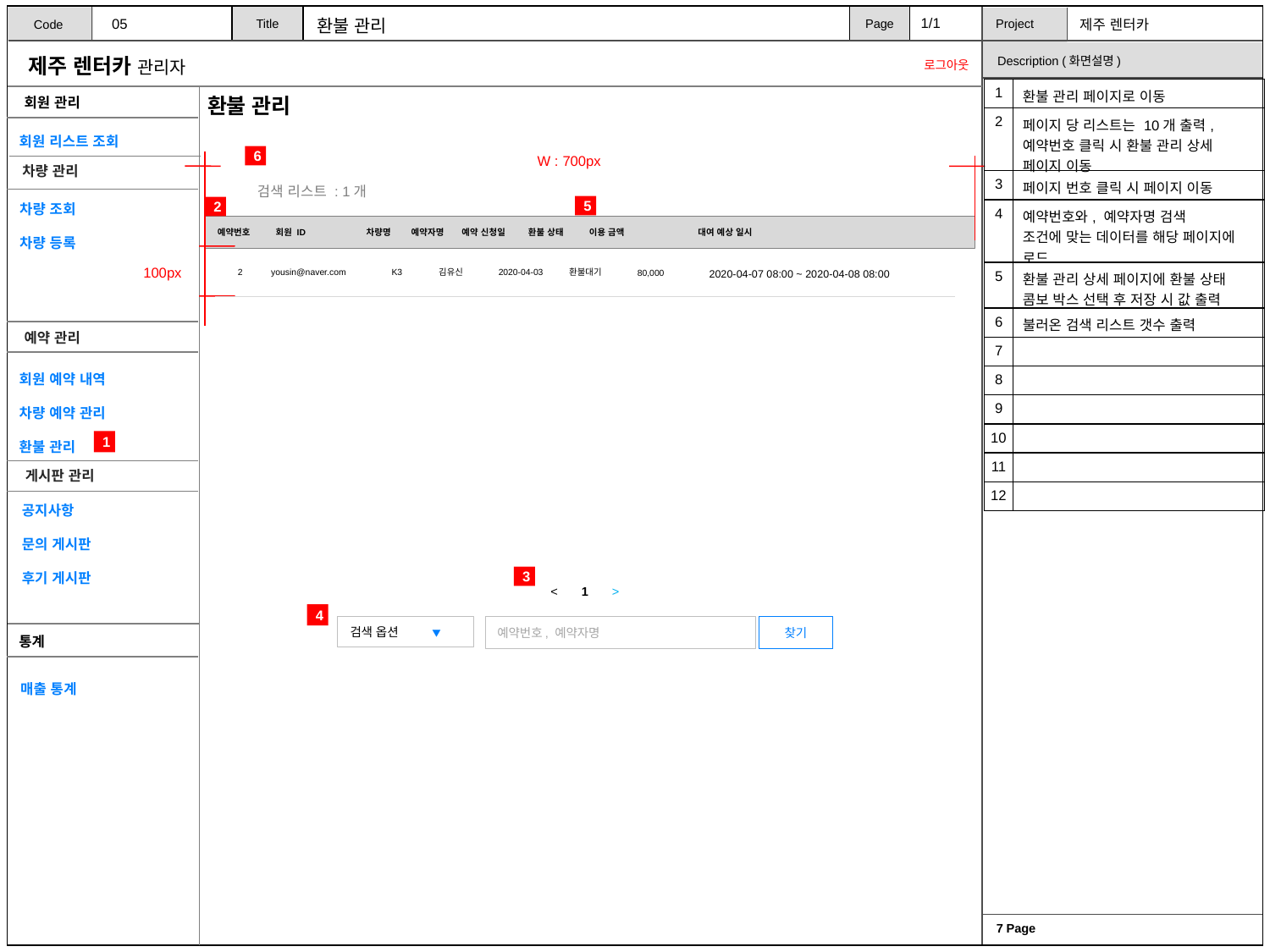

1/1
05
환불 관리
| 1 | 환불 관리 페이지로 이동 |
| --- | --- |
| 2 | 페이지 당 리스트는 10개 출력, 예약번호 클릭 시 환불 관리 상세 페이지 이동 |
| 3 | 페이지 번호 클릭 시 페이지 이동 |
| 4 | 예약번호와, 예약자명 검색 조건에 맞는 데이터를 해당 페이지에 로드 |
| 5 | 환불 관리 상세 페이지에 환불 상태 콤보 박스 선택 후 저장 시 값 출력 |
| 6 | 불러온 검색 리스트 갯수 출력 |
| 7 |  |
| 8 |  |
| 9 |  |
| 10 |  |
| 11 |  |
| 12 |  |
환불 관리
6
W : 700px
검색 리스트 : 1개
5
2
예약번호          회원 ID                       차량명        예약자명       예약 신청일         환불 상태          이용 금액                             대여 예상 일시
100px
2
yousin@naver.com
K3
김유신
2020-04-03
환불대기
80,000
2020-04-07 08:00 ~ 2020-04-08 08:00
1
3
<       1       >
4
검색 옵션          ▼
예약번호, 예약자명
찾기